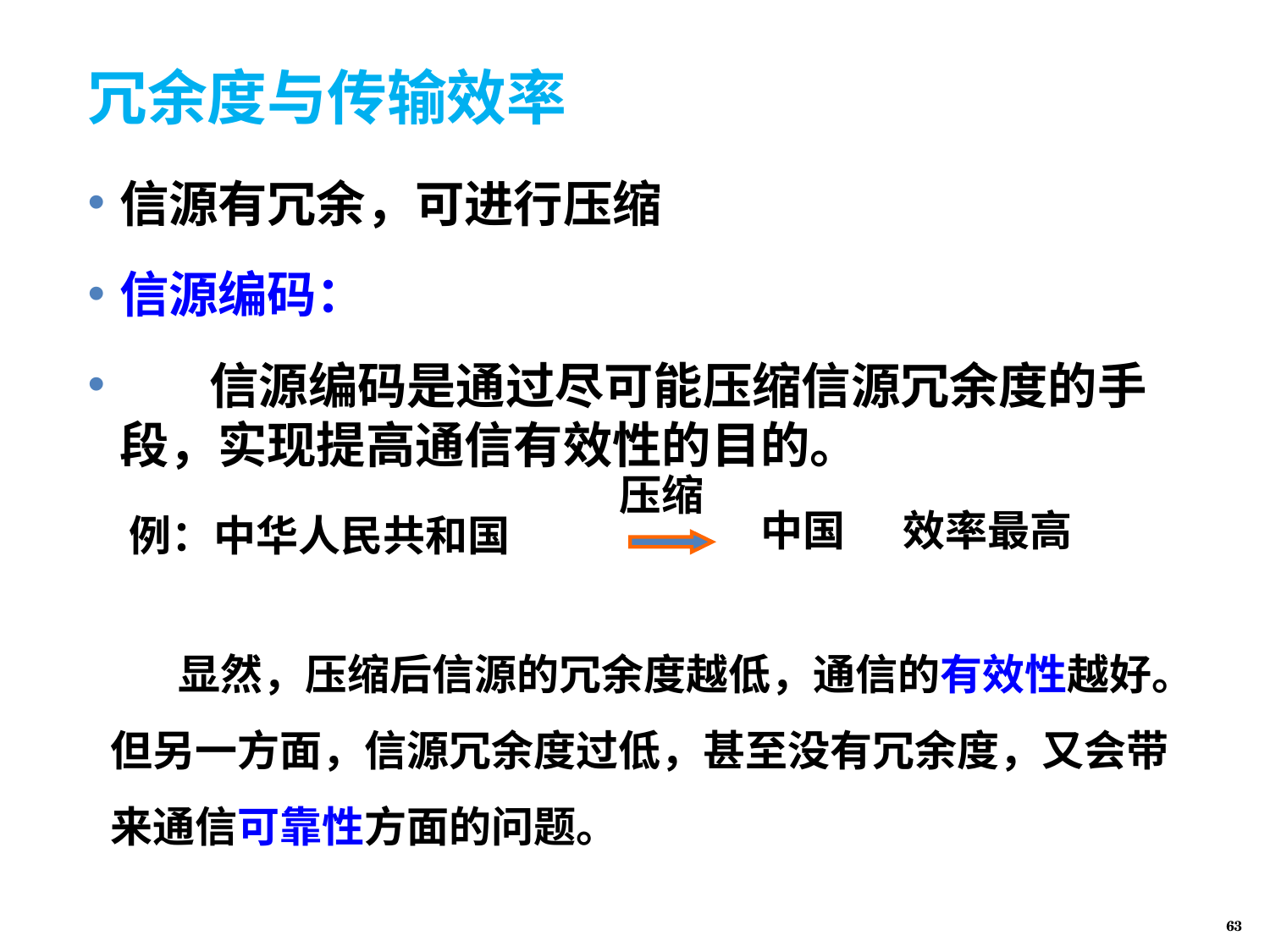

# 冗余度与传输效率
信源有冗余，可进行压缩
信源编码：
       信源编码是通过尽可能压缩信源冗余度的手段，实现提高通信有效性的目的。

压缩
中国
例：中华人民共和国

效率最高
      显然，压缩后信源的冗余度越低，通信的有效性越好。但另一方面，信源冗余度过低，甚至没有冗余度，又会带来通信可靠性方面的问题。
63